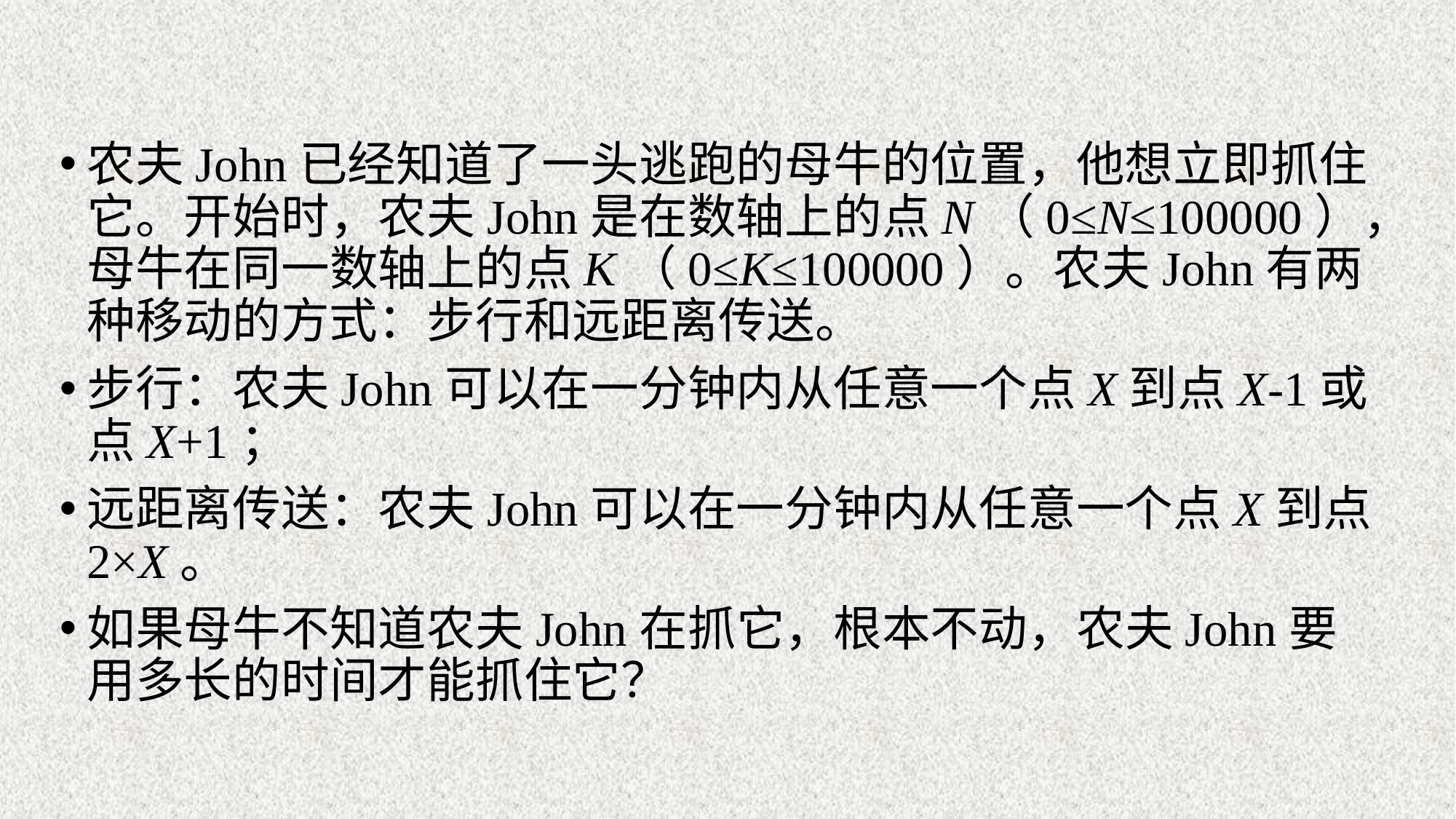

#
农夫John已经知道了一头逃跑的母牛的位置，他想立即抓住它。开始时，农夫John是在数轴上的点N（0≤N≤100000），母牛在同一数轴上的点K（0≤K≤100000）。农夫John有两种移动的方式：步行和远距离传送。
步行：农夫John可以在一分钟内从任意一个点X到点X-1或点X+1；
远距离传送：农夫John可以在一分钟内从任意一个点X到点2×X。
如果母牛不知道农夫John在抓它，根本不动，农夫John要用多长的时间才能抓住它？